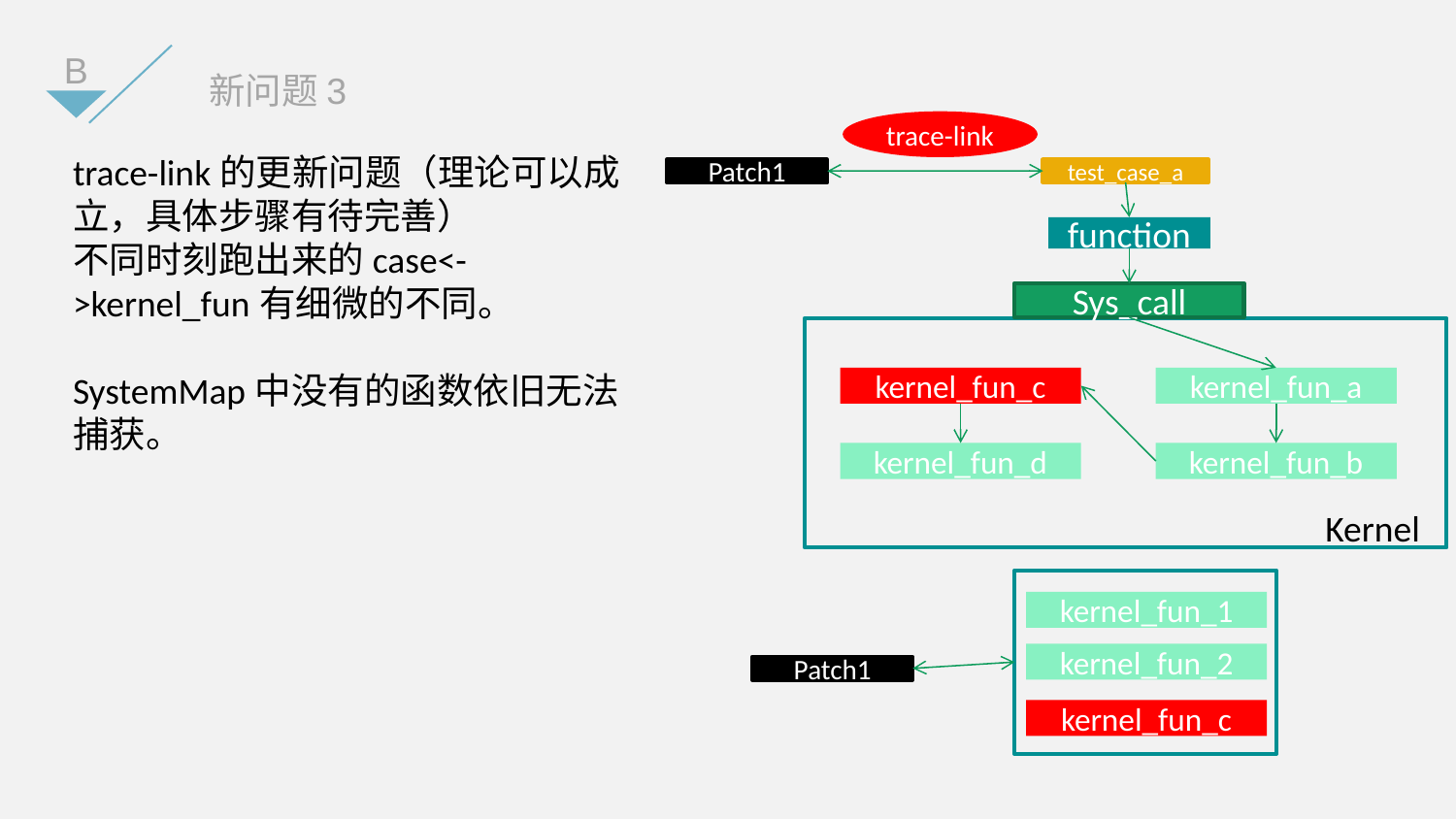

B

新问题3
trace-link
test_case_a
Patch1
function
Sys_call

kernel_fun_c
kernel_fun_a
kernel_fun_d
kernel_fun_b
Kernel
trace-link的更新问题（理论可以成立，具体步骤有待完善）
不同时刻跑出来的case<->kernel_fun有细微的不同。

SystemMap中没有的函数依旧无法捕获。

kernel_fun_1
kernel_fun_2
Patch1
kernel_fun_c